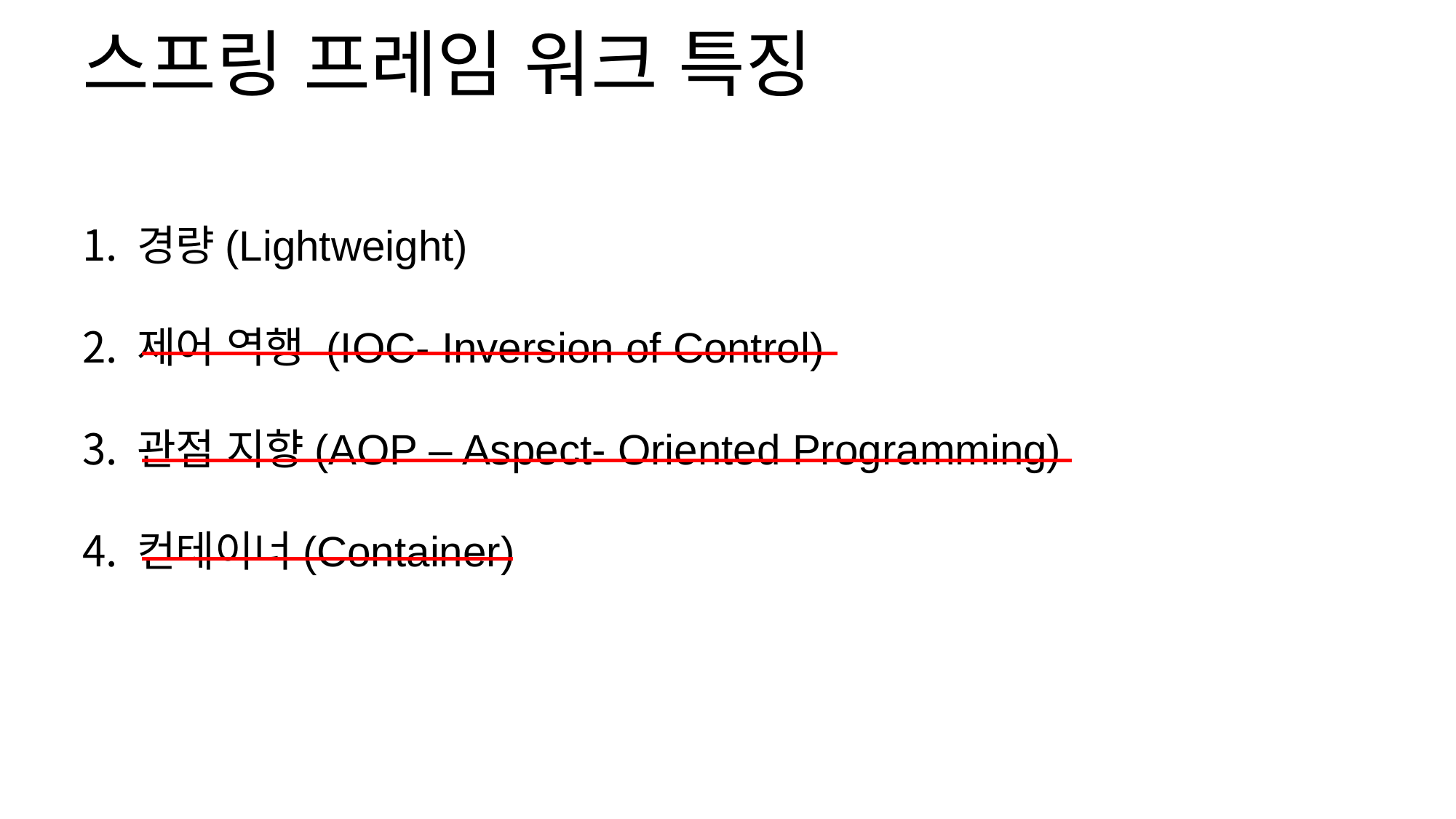

스프링 프레임 워크 특징
경량(Lightweight)
제어 역행 (IOC- Inversion of Control)
관점 지향(AOP – Aspect- Oriented Programming)
컨테이너(Container)